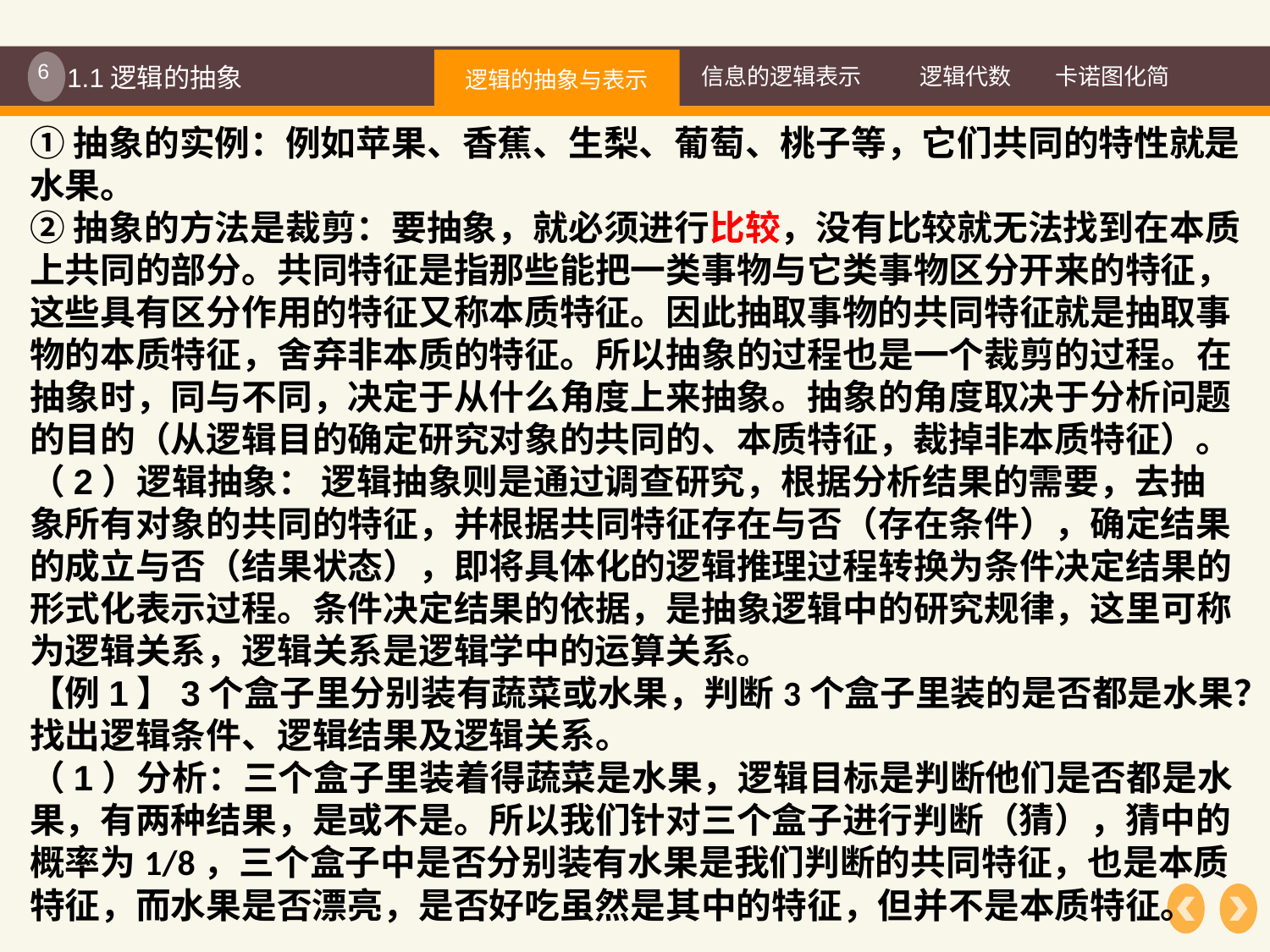

1.1逻辑的抽象
①抽象的实例：例如苹果、香蕉、生梨、葡萄、桃子等，它们共同的特性就是水果。
②抽象的方法是裁剪：要抽象，就必须进行比较，没有比较就无法找到在本质上共同的部分。共同特征是指那些能把一类事物与它类事物区分开来的特征，这些具有区分作用的特征又称本质特征。因此抽取事物的共同特征就是抽取事物的本质特征，舍弃非本质的特征。所以抽象的过程也是一个裁剪的过程。在抽象时，同与不同，决定于从什么角度上来抽象。抽象的角度取决于分析问题的目的（从逻辑目的确定研究对象的共同的、本质特征，裁掉非本质特征）。
（2）逻辑抽象： 逻辑抽象则是通过调查研究，根据分析结果的需要，去抽象所有对象的共同的特征，并根据共同特征存在与否（存在条件），确定结果的成立与否（结果状态），即将具体化的逻辑推理过程转换为条件决定结果的形式化表示过程。条件决定结果的依据，是抽象逻辑中的研究规律，这里可称为逻辑关系，逻辑关系是逻辑学中的运算关系。
【例1】3个盒子里分别装有蔬菜或水果，判断3个盒子里装的是否都是水果？找出逻辑条件、逻辑结果及逻辑关系。
（1）分析：三个盒子里装着得蔬菜是水果，逻辑目标是判断他们是否都是水果，有两种结果，是或不是。所以我们针对三个盒子进行判断（猜），猜中的概率为1/8，三个盒子中是否分别装有水果是我们判断的共同特征，也是本质特征，而水果是否漂亮，是否好吃虽然是其中的特征，但并不是本质特征。